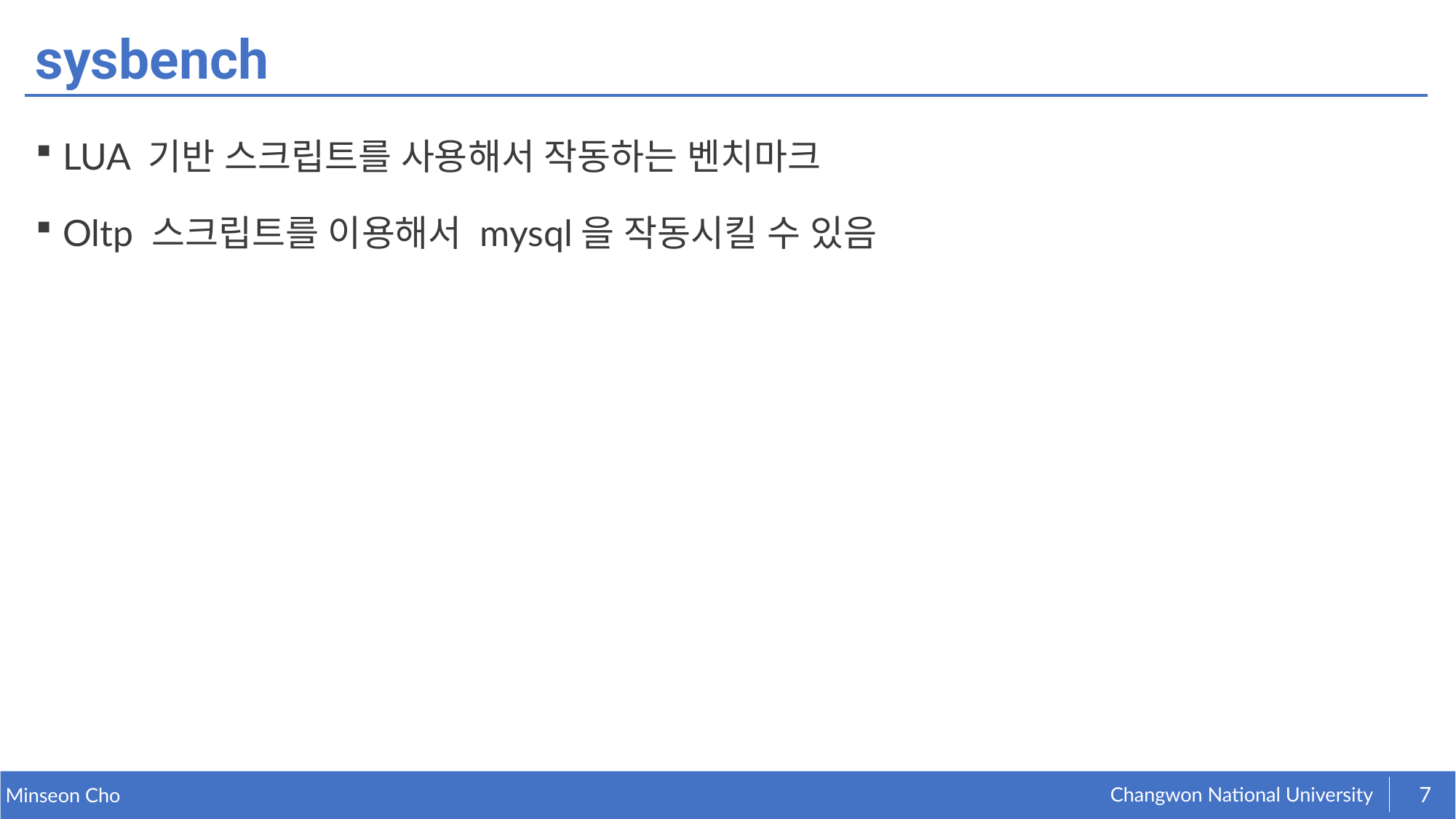

# sysbench
LUA 기반 스크립트를 사용해서 작동하는 벤치마크
Oltp 스크립트를 이용해서 mysql을 작동시킬 수 있음

7